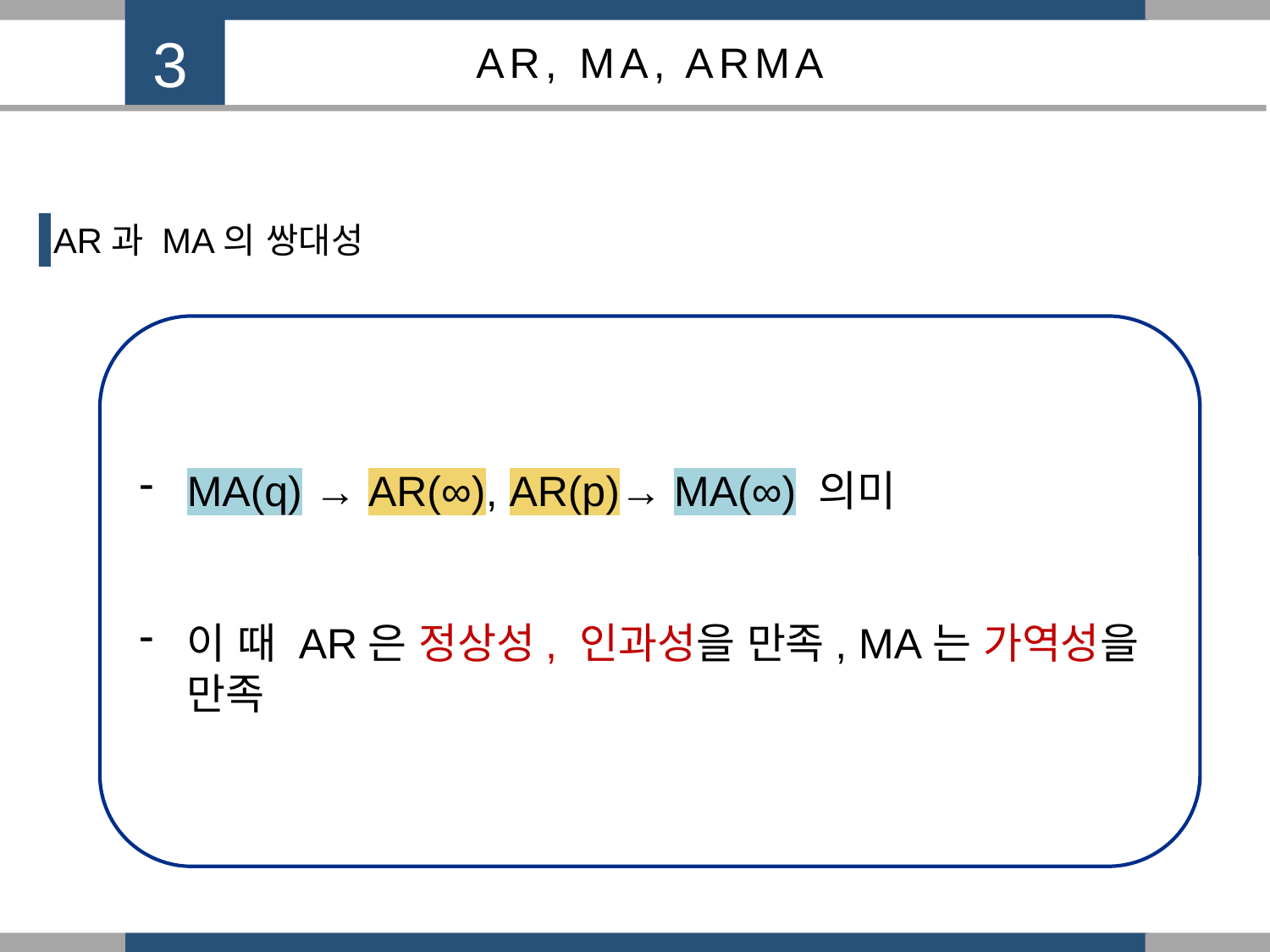

3
AR, MA, ARMA

AR과 MA의 쌍대성

MA(q) → AR(∞), AR(p)→ MA(∞) 의미

이 때 AR은 정상성, 인과성을 만족, MA는 가역성을 만족